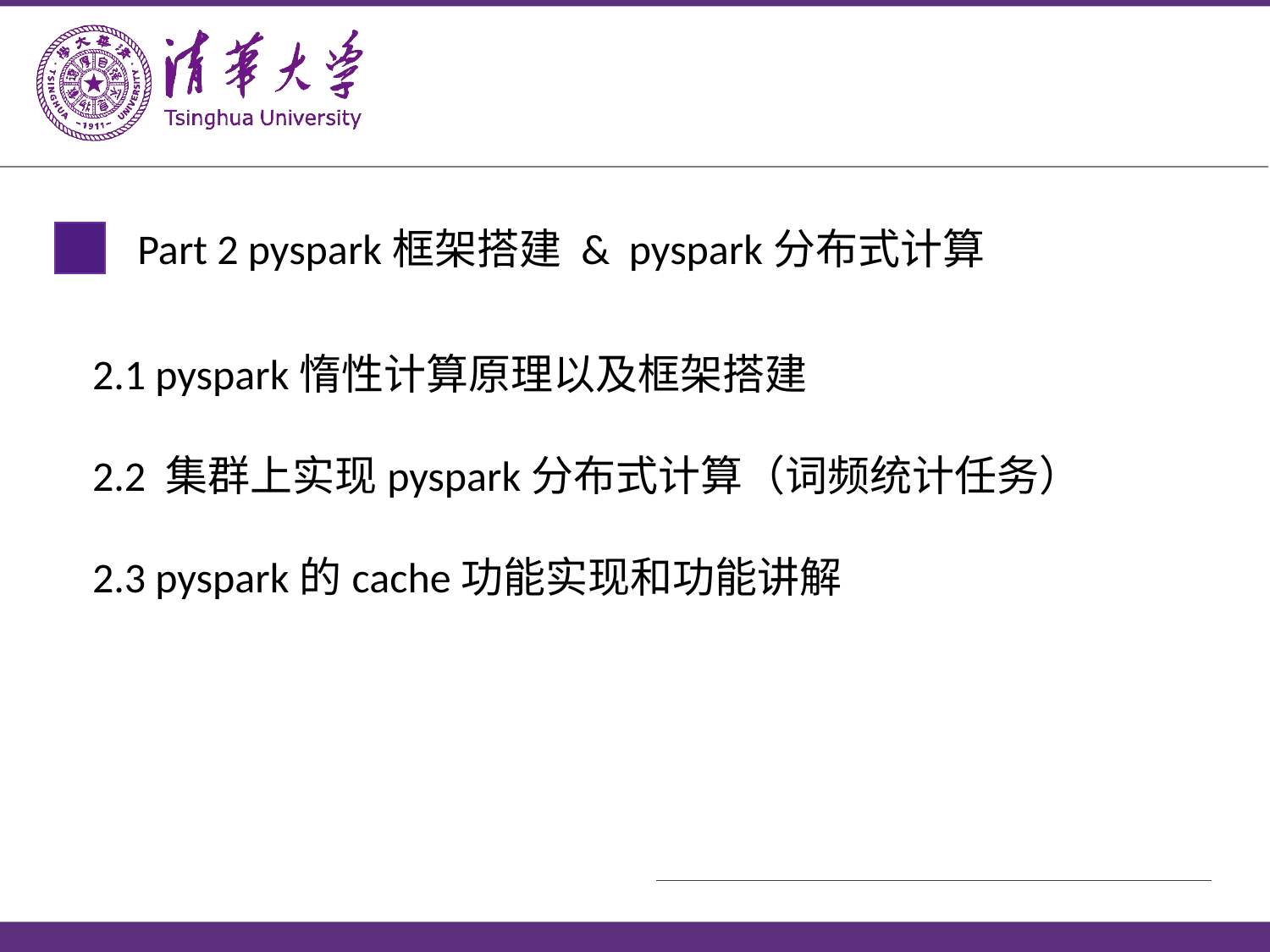

Part 2 pyspark框架搭建 &  pyspark分布式计算

2.1 pyspark惰性计算原理以及框架搭建

2.2 集群上实现pyspark分布式计算（词频统计任务）

2.3 pyspark的cache功能实现和功能讲解